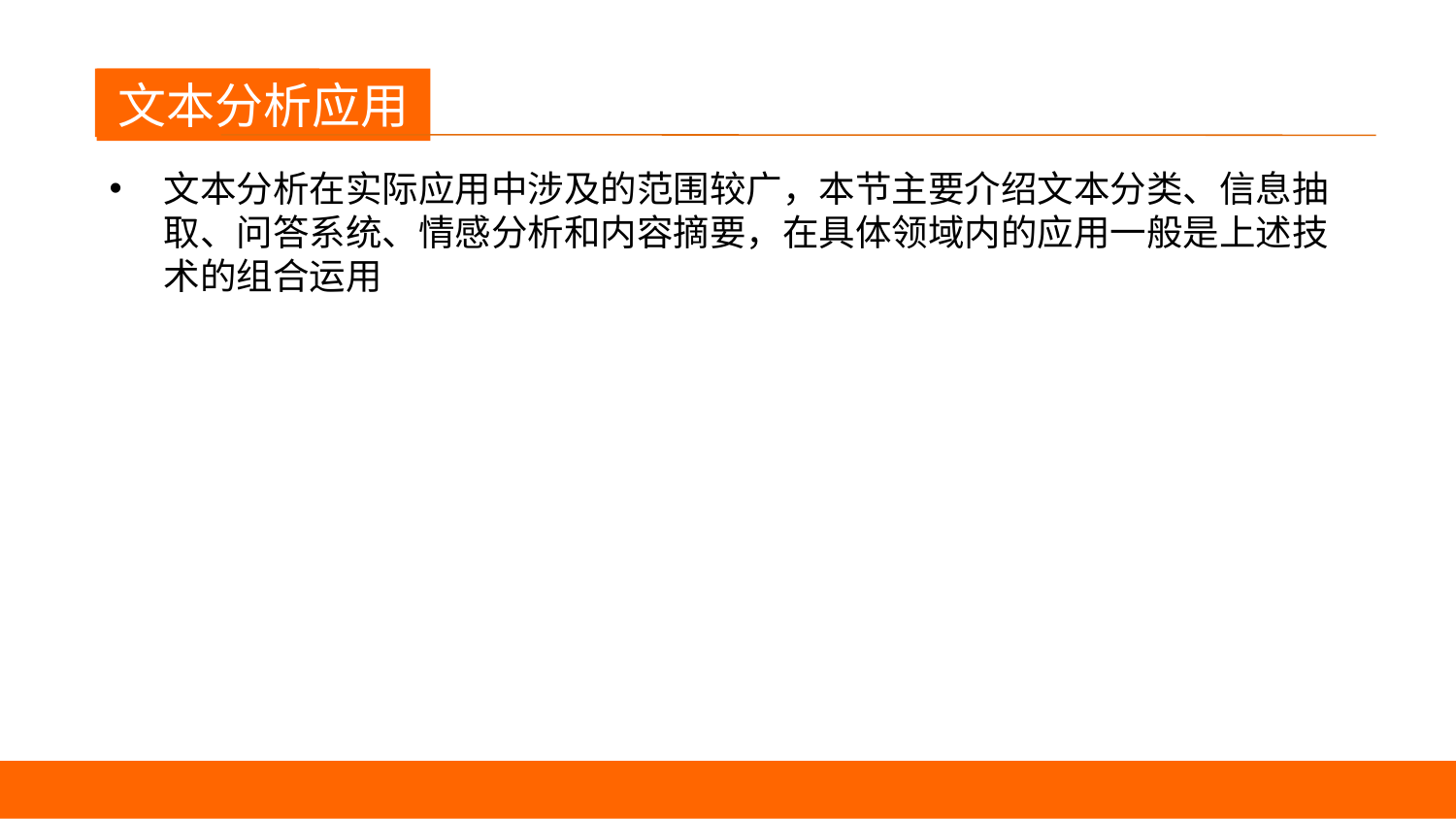

文本分析应用
文本分析在实际应用中涉及的范围较广，本节主要介绍文本分类、信息抽取、问答系统、情感分析和内容摘要，在具体领域内的应用一般是上述技术的组合运用